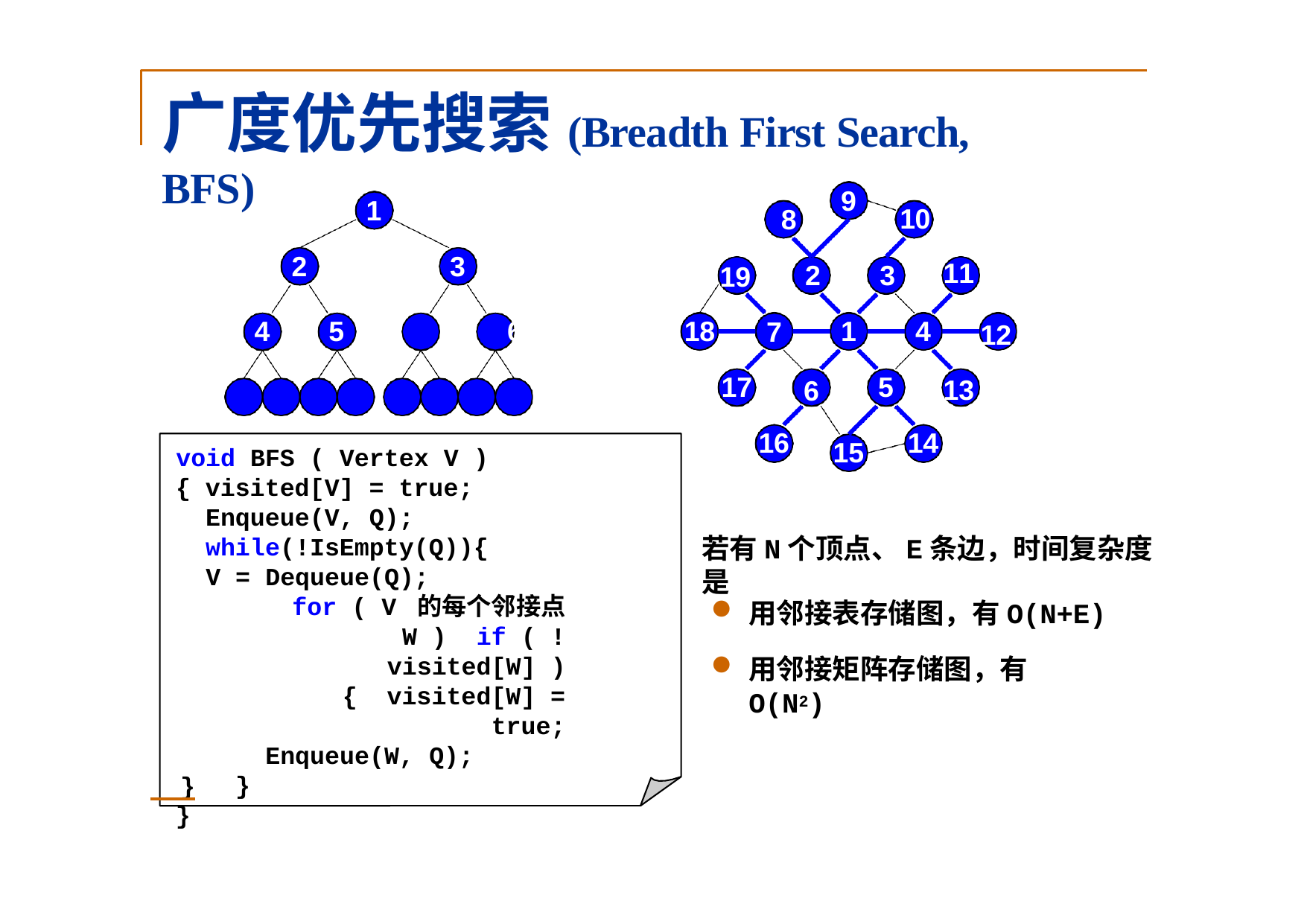

# 广度优先搜索(Breadth First Search, BFS)

9

1
10
8
2
3
11
	2	3
19
5	6	7

8	9 10 11 12 13 14 15
4
18
1
4
7
12
17
5
13
6
16
14
15

void BFS ( Vertex V )
{ visited[V] = true;  Enqueue(V, Q);  while(!IsEmpty(Q)){
V = Dequeue(Q);
for ( V 的每个邻接点 W )  if ( !visited[W] ) {  visited[W] = true;
Enqueue(W, Q);
}
}
若有N个顶点、E条边，时间复杂度是
用邻接表存储图，有O(N+E)
用邻接矩阵存储图，有O(N2)
  }